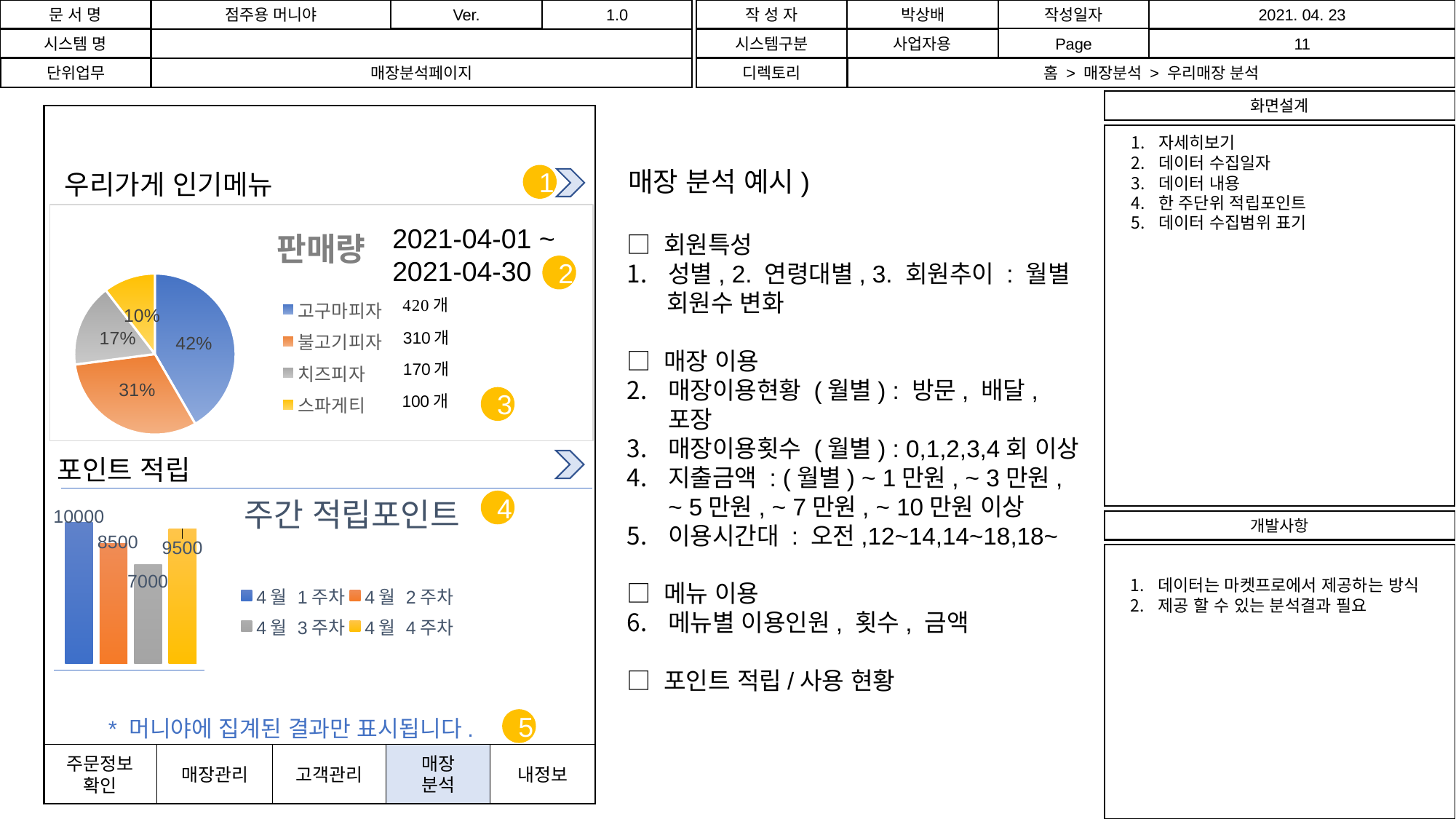

문 서 명
1.0
2021. 04. 23
Ver.
작성일자
박상배
작 성 자
점주용 머니야
11
시스템구분
사업자용
Page
시스템 명

단위업무
매장분석페이지
디렉토리
홈 > 매장분석 > 우리매장 분석
화면설계

자세히보기
데이터 수집일자
데이터 내용
한 주단위 적립포인트
데이터 수집범위 표기
매장 분석 예시)
우리가게 인기메뉴
1

### Chart:

| Category | 판매량 |
|---|---|
| 고구마피자 | 200.0 |
| 불고기피자 | 150.0 |
| 치즈피자 | 80.0 |
| 스파게티 | 50.0 |
2021-04-01 ~
2021-04-30
□ 회원특성
성별, 2. 연령대별, 3. 회원추이 : 월별
     회원수 변화

□ 매장 이용
매장이용현황 (월별) : 방문, 배달, 포장
매장이용횟수 (월별) : 0,1,2,3,4회 이상
지출금액 : (월별) ~ 1만원, ~ 3만원,  ~ 5만원, ~ 7만원, ~ 10만원 이상
이용시간대 : 오전,12~14,14~18,18~

□ 메뉴 이용
메뉴별 이용인원, 횟수, 금액

□ 포인트 적립/사용 현황

2
3
포인트 적립

### Chart: 주간 적립포인트

| Category | 4월 1주차 | 4월 2주차 | 4월 3주차 | 4월 4주차 |
|---|---|---|---|---|
| 매출액(단위 : 만원) | 1000.0 | 850.0 | 700.0 | 950.0 |
4
개발사항

데이터는 마켓프로에서 제공하는 방식
제공 할 수 있는 분석결과 필요
* 머니야에 집계된 결과만 표시됩니다.
5
매장관리
매장
분석
고객관리
내정보
주문정보
확인